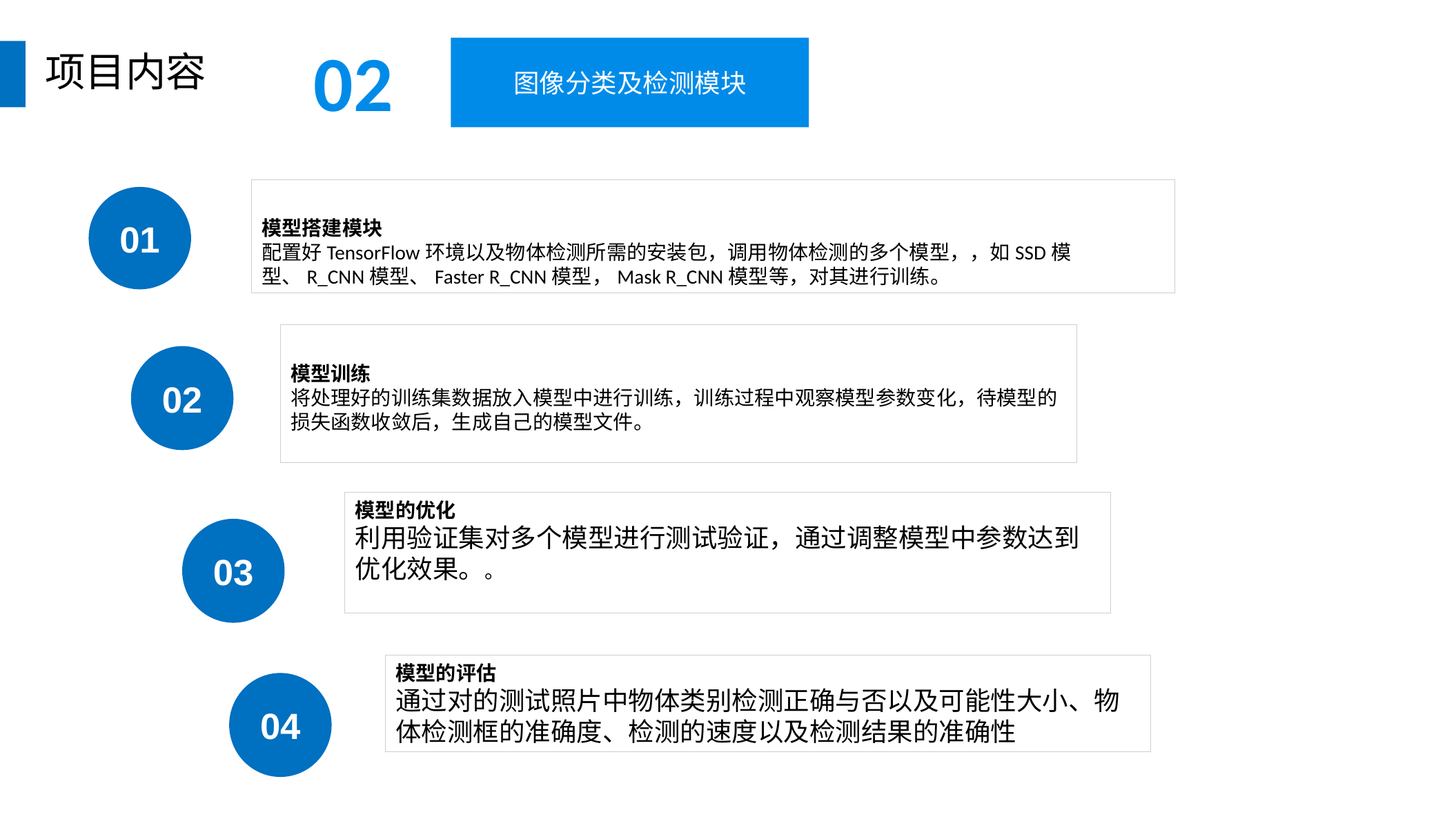

02
图像分类及检测模块

项目内容

模型搭建模块
配置好TensorFlow环境以及物体检测所需的安装包，调用物体检测的多个模型，，如SSD模型、R_CNN模型、Faster R_CNN模型，Mask R_CNN模型等，对其进行训练。
01

模型训练
将处理好的训练集数据放入模型中进行训练，训练过程中观察模型参数变化，待模型的损失函数收敛后，生成自己的模型文件。

02
模型的优化
利用验证集对多个模型进行测试验证，通过调整模型中参数达到优化效果。。

03
模型的评估
通过对的测试照片中物体类别检测正确与否以及可能性大小、物体检测框的准确度、检测的速度以及检测结果的准确性
04